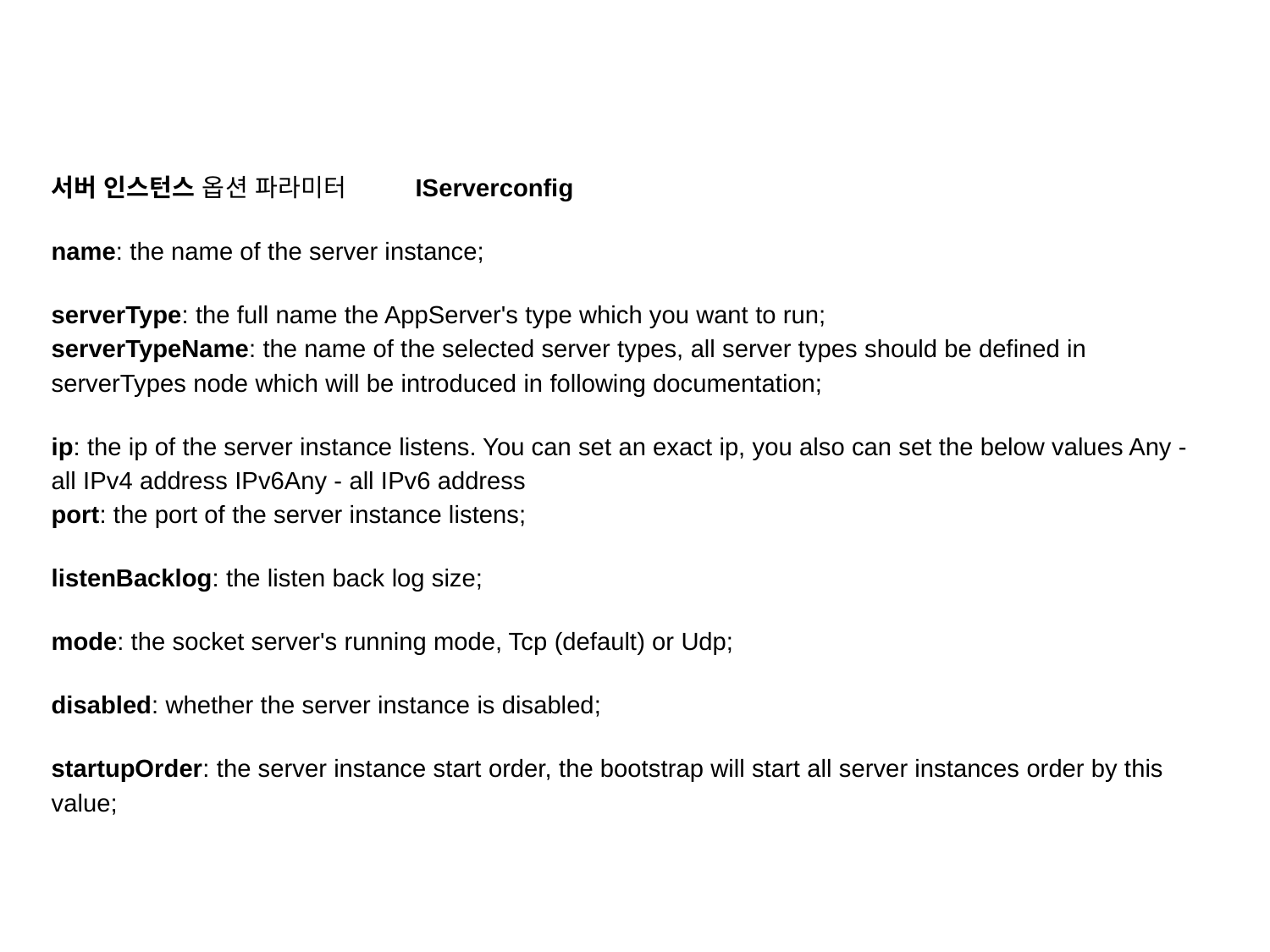

서버 인스턴스 옵션 파라미터         IServerconfig

name: the name of the server instance;

serverType: the full name the AppServer's type which you want to run;
serverTypeName: the name of the selected server types, all server types should be defined in serverTypes node which will be introduced in following documentation;

ip: the ip of the server instance listens. You can set an exact ip, you also can set the below values Any - all IPv4 address IPv6Any - all IPv6 address
port: the port of the server instance listens;

listenBacklog: the listen back log size;

mode: the socket server's running mode, Tcp (default) or Udp;

disabled: whether the server instance is disabled;

startupOrder: the server instance start order, the bootstrap will start all server instances order by this value;